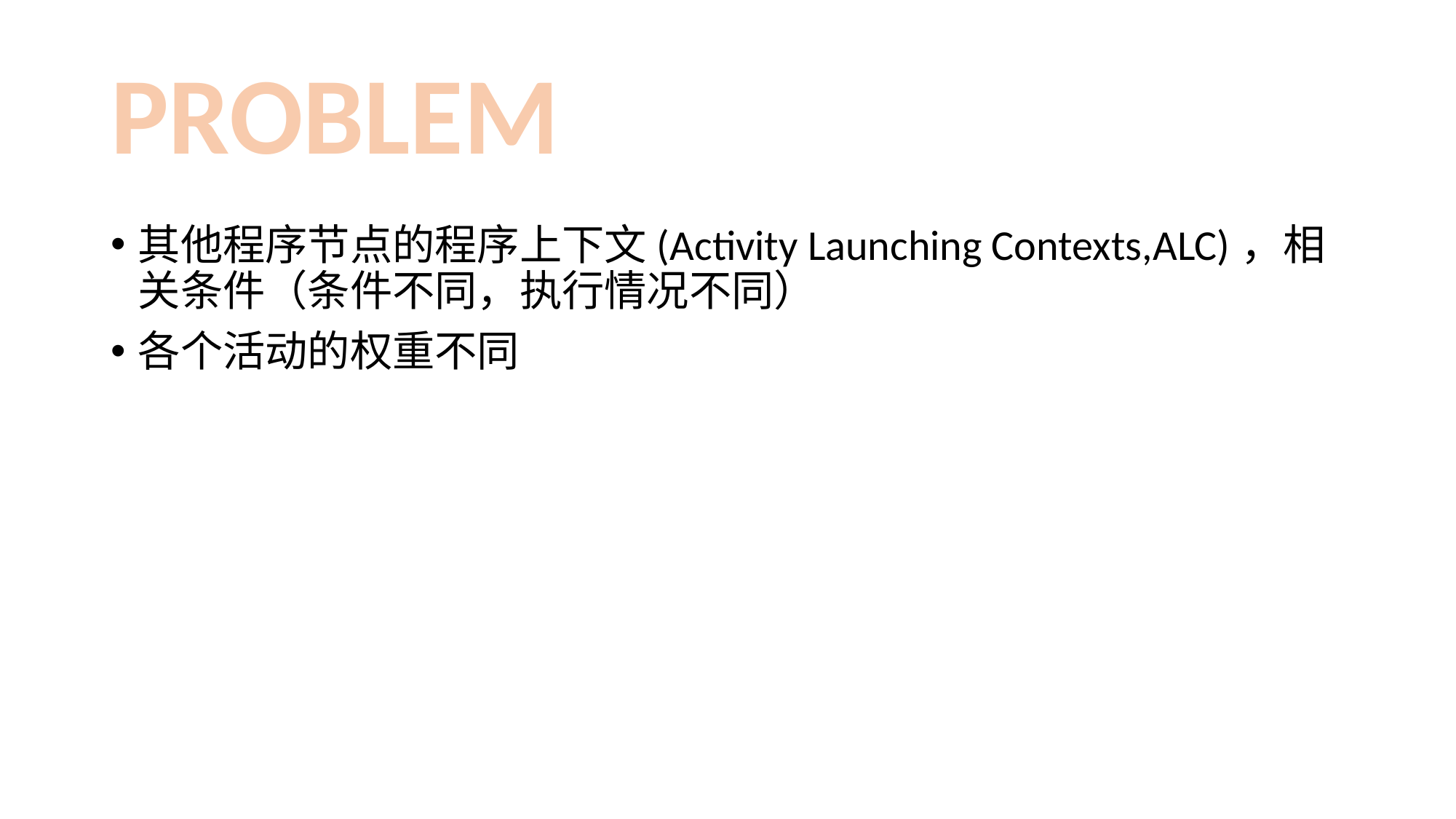

PROBLEM
其他程序节点的程序上下文(Activity Launching Contexts,ALC)，相关条件（条件不同，执行情况不同）
各个活动的权重不同